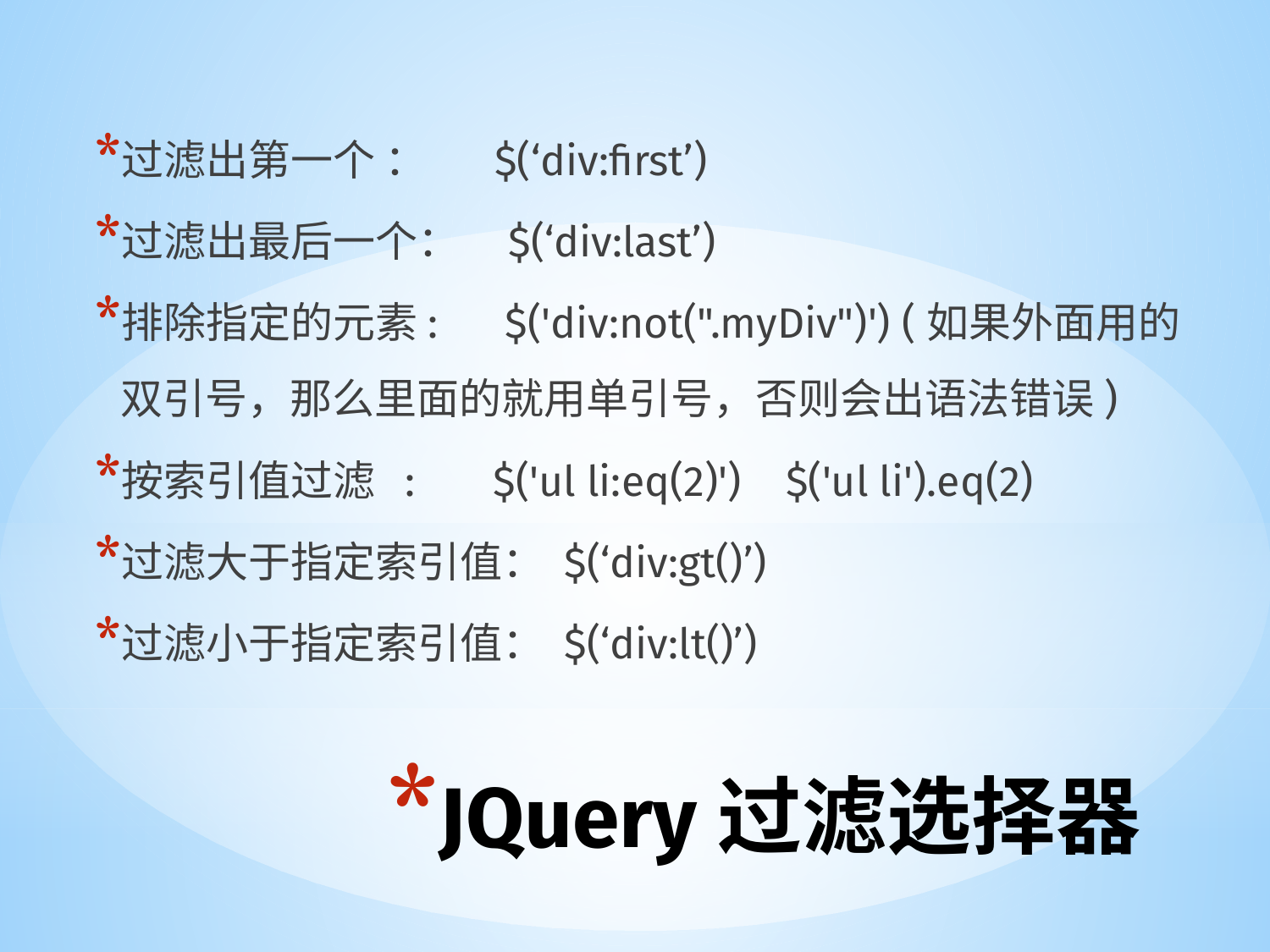

过滤出第一个 ：      $(‘div:first’)
过滤出最后一个：    $(‘div:last’)
排除指定的元素:      $('div:not(".myDiv")') (如果外面用的双引号，那么里面的就用单引号，否则会出语法错误)
按索引值过滤  :       $('ul li:eq(2)')    $('ul li').eq(2)
过滤大于指定索引值： $(‘div:gt()’)
过滤小于指定索引值： $(‘div:lt()’)
# JQuery过滤选择器